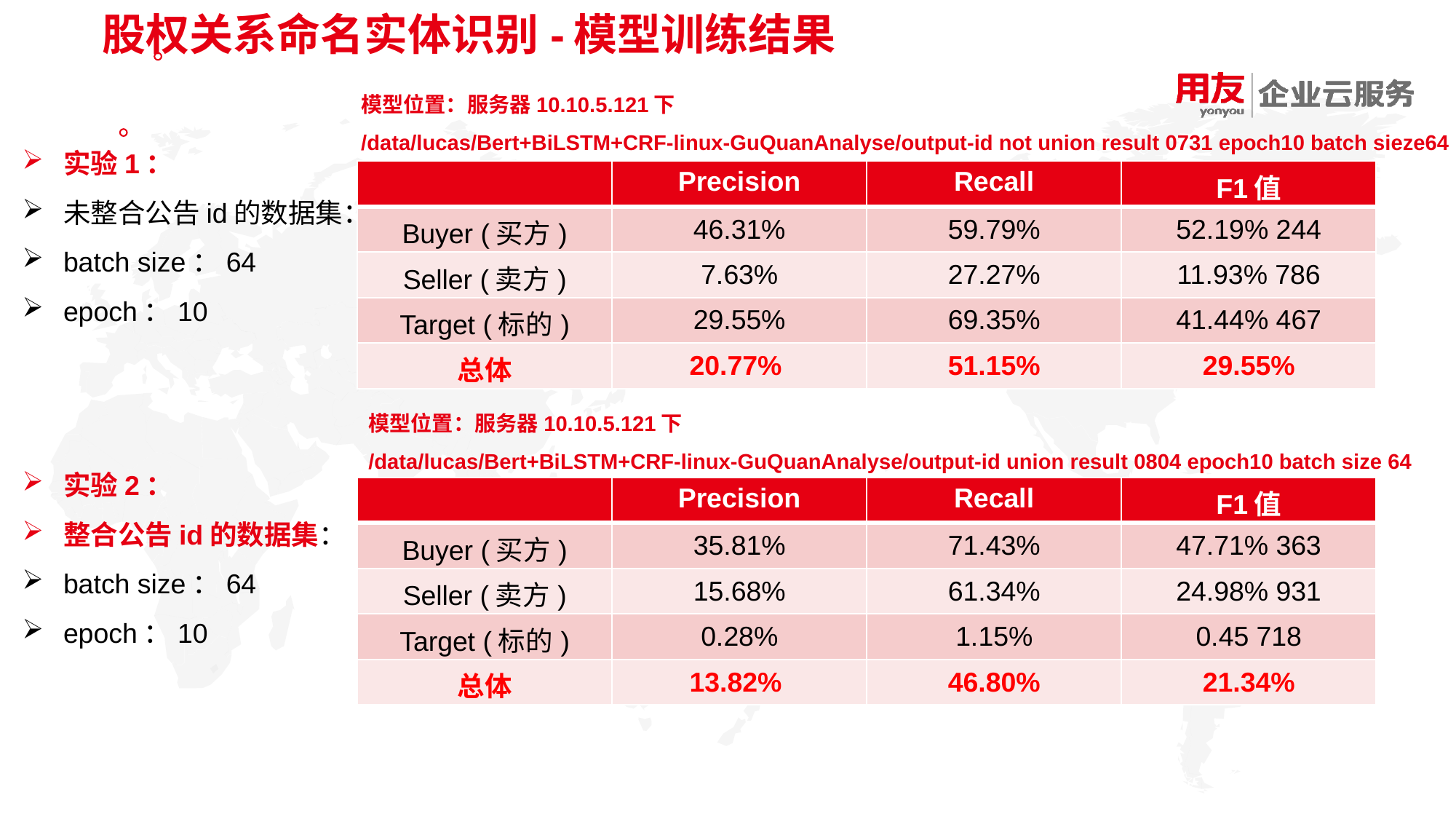

股权关系命名实体识别-模型训练结果
模型位置：服务器10.10.5.121下
/data/lucas/Bert+BiLSTM+CRF-linux-GuQuanAnalyse/output-id not union result 0731 epoch10 batch sieze64

实验1：
未整合公告id的数据集：
batch size：64
epoch：10

|  | Precision | Recall | F1值 |
| --- | --- | --- | --- |
| Buyer (买方) | 46.31% | 59.79% | 52.19% 244 |
| Seller (卖方) | 7.63% | 27.27% | 11.93% 786 |
| Target (标的) | 29.55% | 69.35% | 41.44% 467 |
| 总体 | 20.77% | 51.15% | 29.55% |
模型位置：服务器10.10.5.121下
/data/lucas/Bert+BiLSTM+CRF-linux-GuQuanAnalyse/output-id union result 0804 epoch10 batch size 64

实验2：
整合公告id的数据集：
batch size：64
epoch：10

|  | Precision | Recall | F1值 |
| --- | --- | --- | --- |
| Buyer (买方) | 35.81% | 71.43% | 47.71% 363 |
| Seller (卖方) | 15.68% | 61.34% | 24.98% 931 |
| Target (标的) | 0.28% | 1.15% | 0.45 718 |
| 总体 | 13.82% | 46.80% | 21.34% |